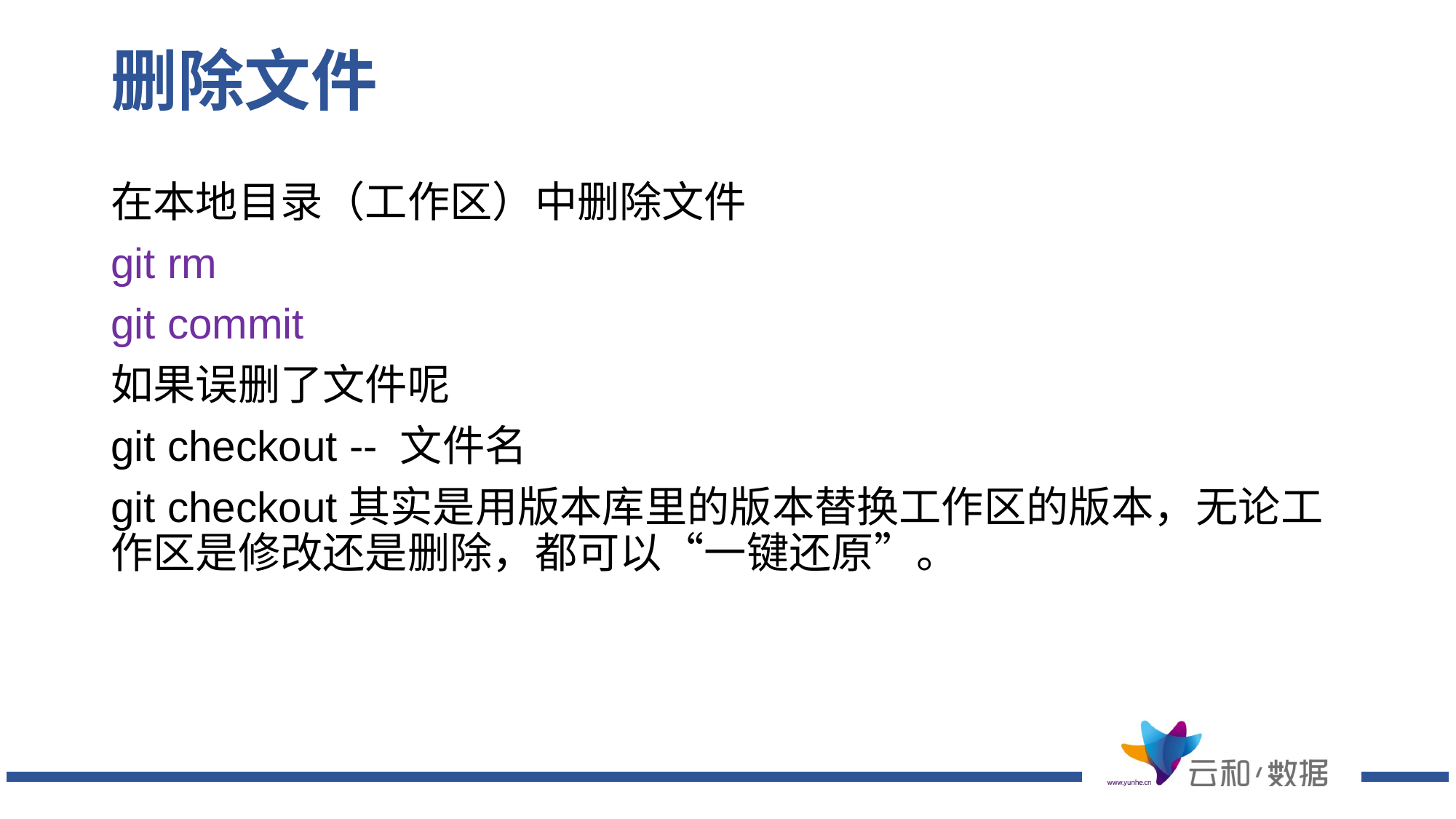

# 删除文件
在本地目录（工作区）中删除文件
git rm
git commit
如果误删了文件呢
git checkout -- 文件名
git checkout其实是用版本库里的版本替换工作区的版本，无论工作区是修改还是删除，都可以“一键还原”。